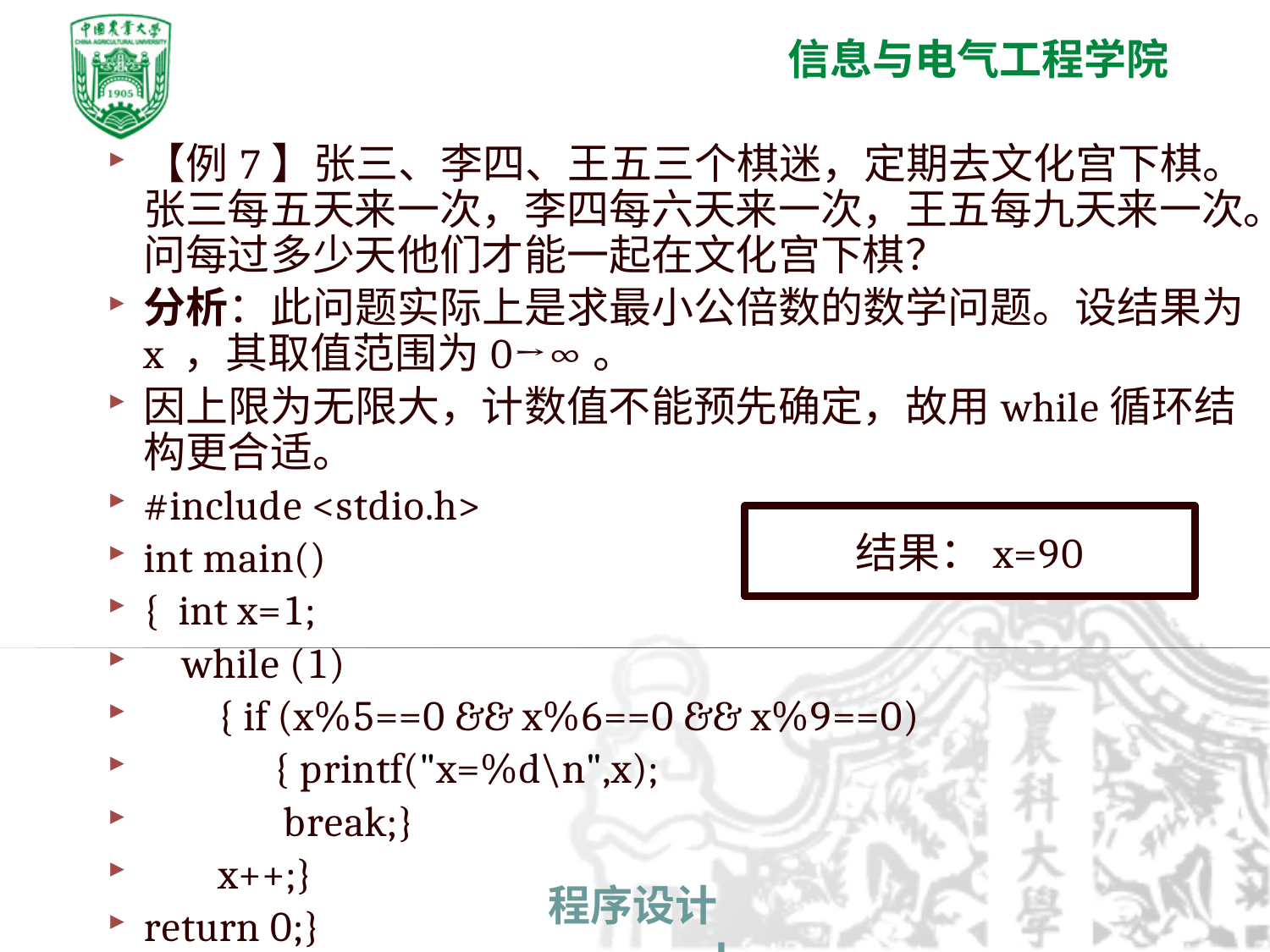

【例7】张三、李四、王五三个棋迷，定期去文化宫下棋。张三每五天来一次，李四每六天来一次，王五每九天来一次。问每过多少天他们才能一起在文化宫下棋？
分析：此问题实际上是求最小公倍数的数学问题。设结果为x ，其取值范围为0→∞。
因上限为无限大，计数值不能预先确定，故用while循环结构更合适。
#include <stdio.h>
int main()
{  int x=1;
    while (1)
        { if (x%5==0 && x%6==0 && x%9==0)
              { printf("x=%d\n",x);
               break;}
        x++;}
return 0;}

结果：x=90